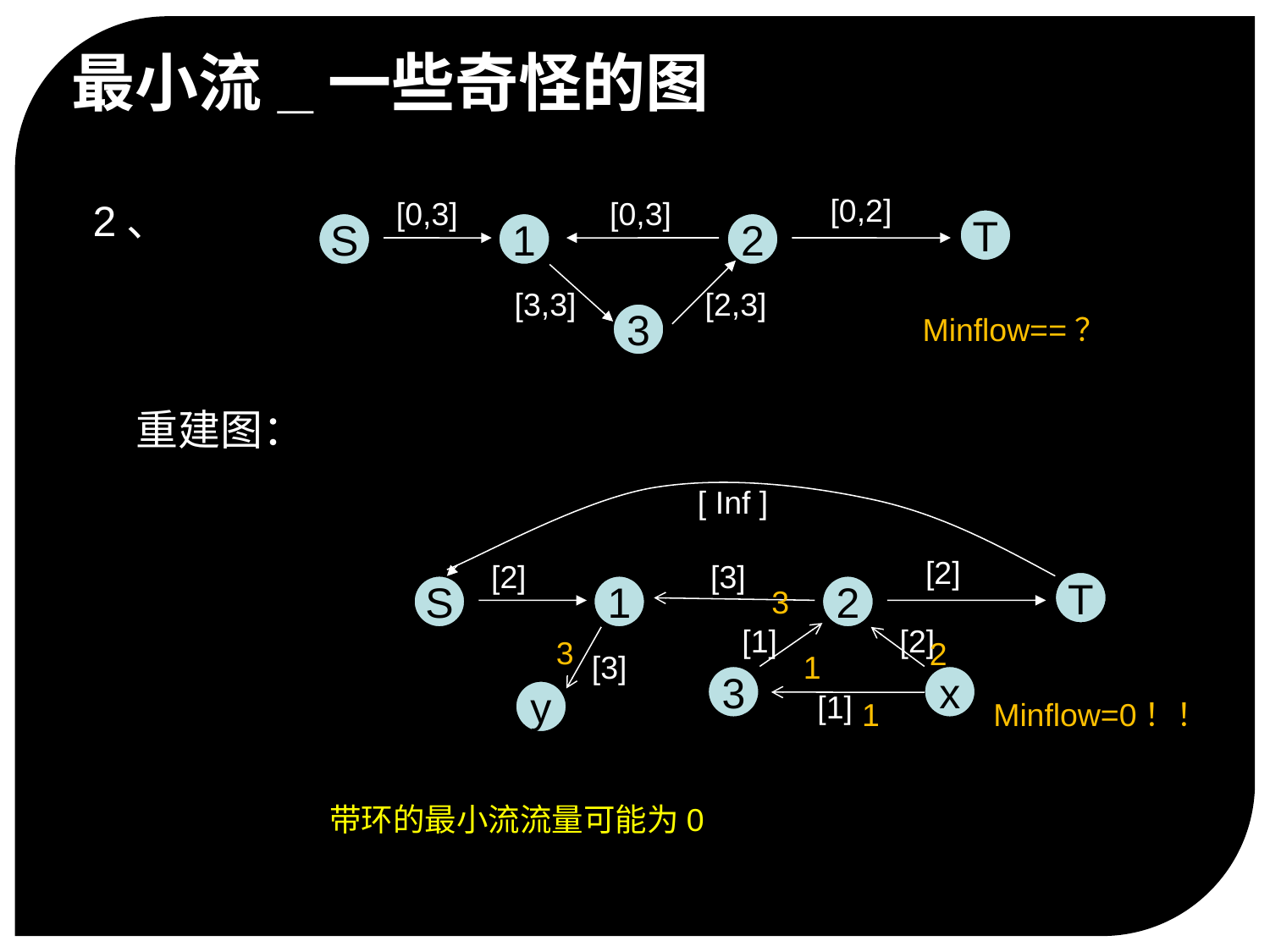

最小流_一些奇怪的图
[0,2]
[0,3]
[0,3]
2、
T
S
1
2

[3,3]
[2,3]
3
Minflow==？
重建图：

[ Inf ]
[2]
[2]
[3]

T
S
1
3
2

[1]
[2]
3
2
[3]
1
3
x
y
[1]
1
Minflow=0！！
带环的最小流流量可能为0